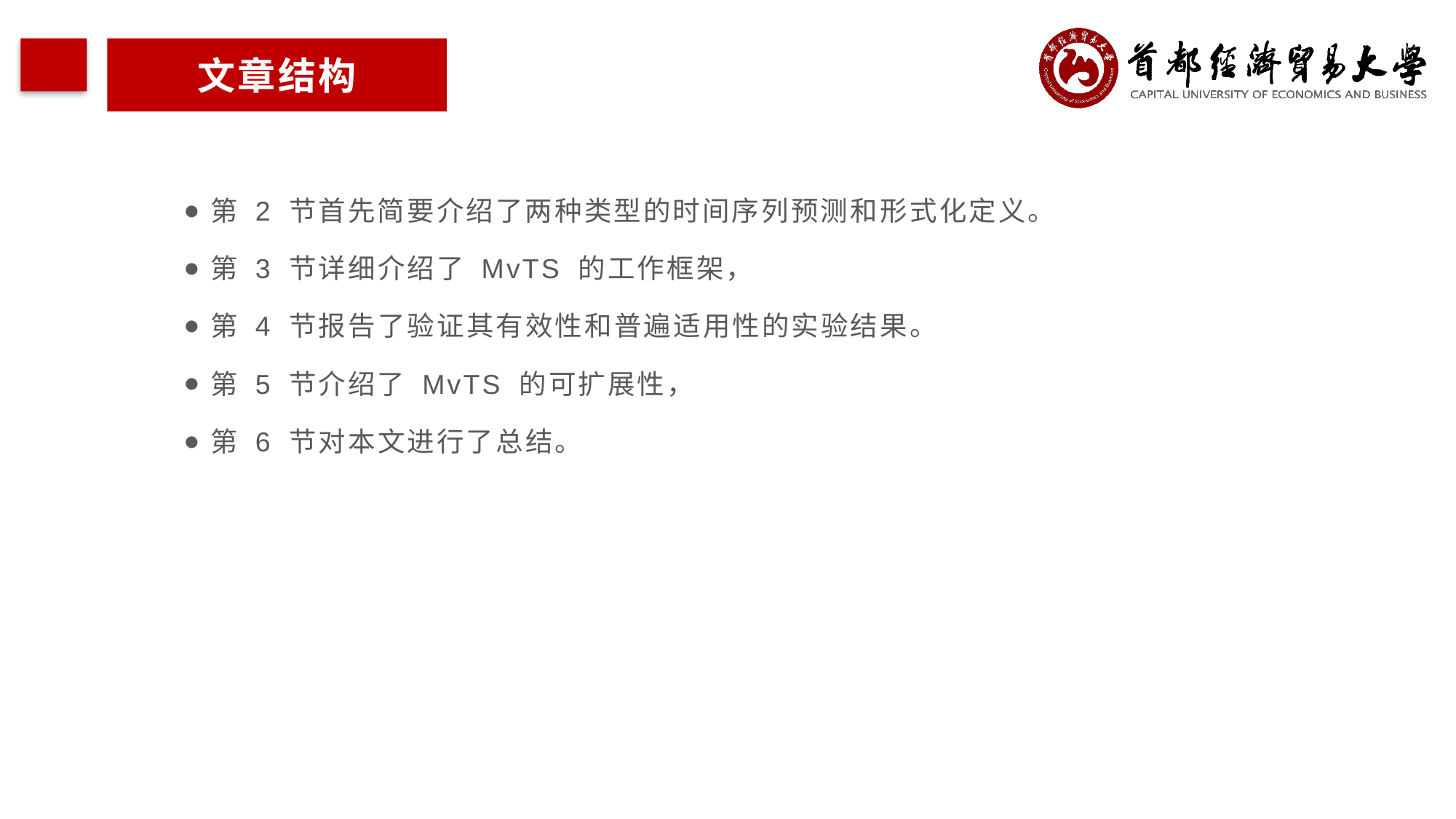

文章结构
第 2 节首先简要介绍了两种类型的时间序列预测和形式化定义。
第 3 节详细介绍了 MvTS 的工作框架，
第 4 节报告了验证其有效性和普遍适用性的实验结果。
第 5 节介绍了 MvTS 的可扩展性，
第 6 节对本文进行了总结。